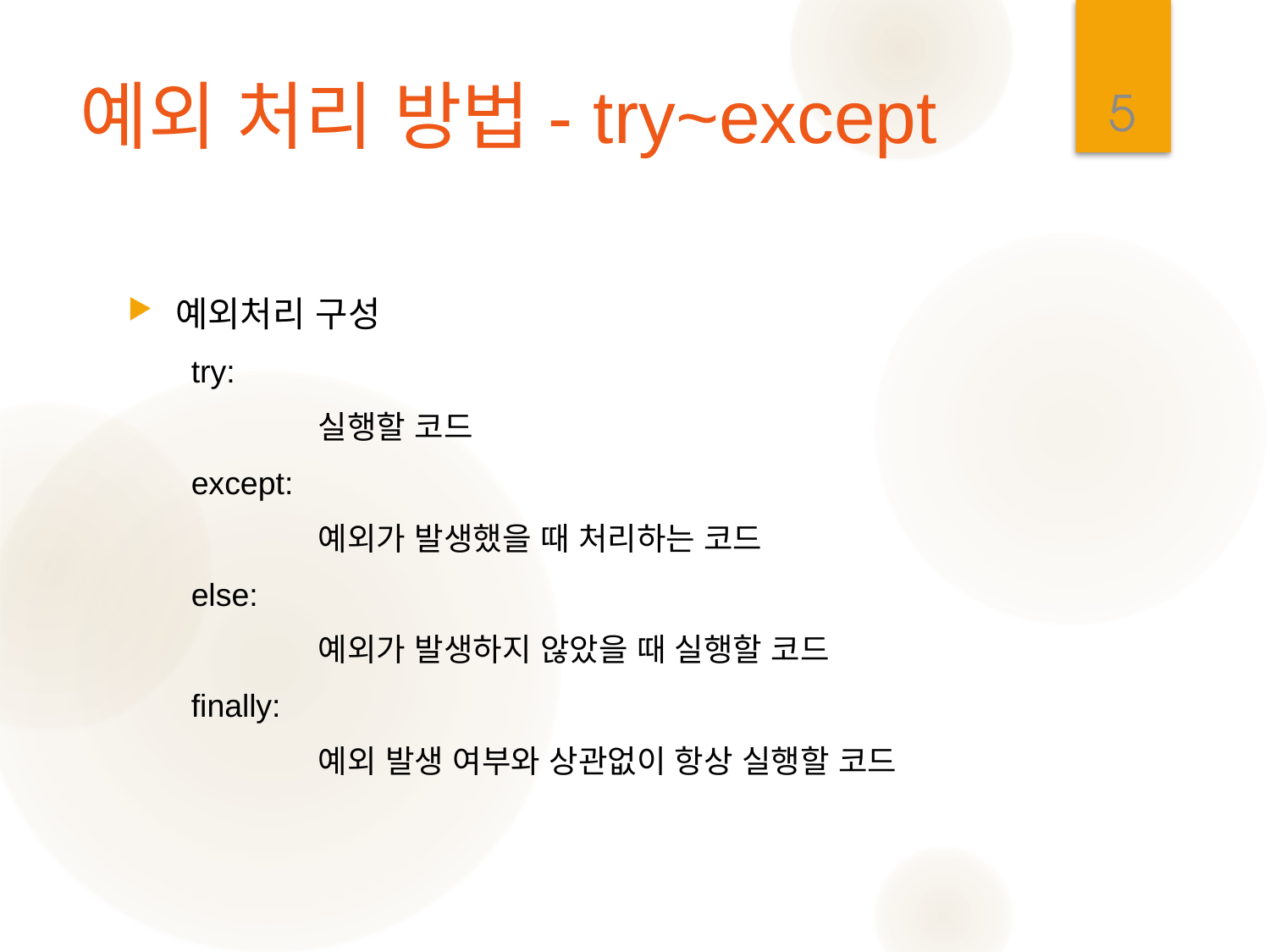

5
# 예외 처리 방법- try~except
예외처리 구성
try:
	실행할 코드
except:
	예외가 발생했을 때 처리하는 코드
else:
	예외가 발생하지 않았을 때 실행할 코드
finally:
	예외 발생 여부와 상관없이 항상 실행할 코드